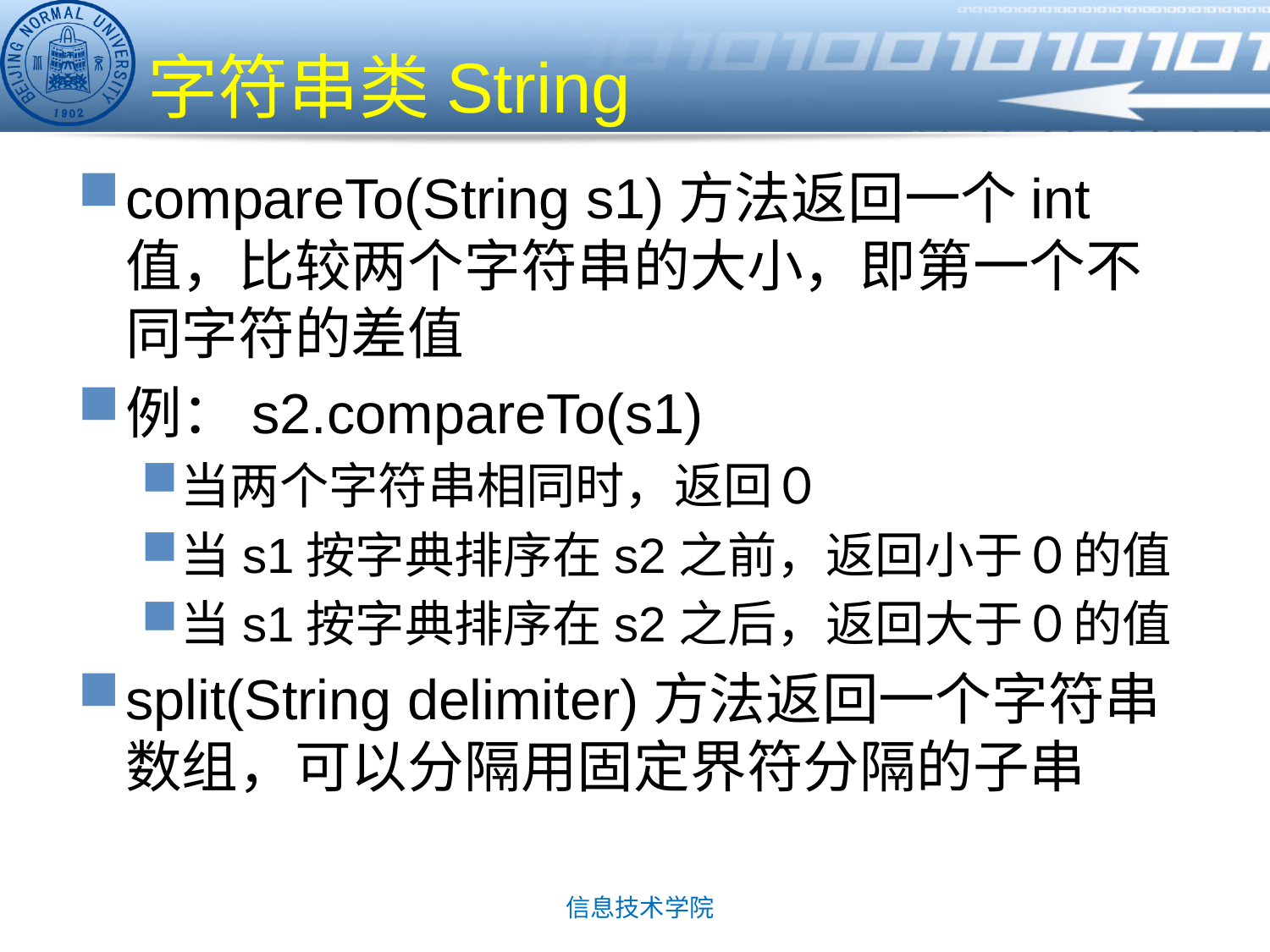

# 字符串类String
compareTo(String s1)方法返回一个int值，比较两个字符串的大小，即第一个不同字符的差值
例：s2.compareTo(s1)
当两个字符串相同时，返回０
当s1按字典排序在s2之前，返回小于０的值
当s1按字典排序在s2之后，返回大于０的值
split(String delimiter)方法返回一个字符串数组，可以分隔用固定界符分隔的子串

14